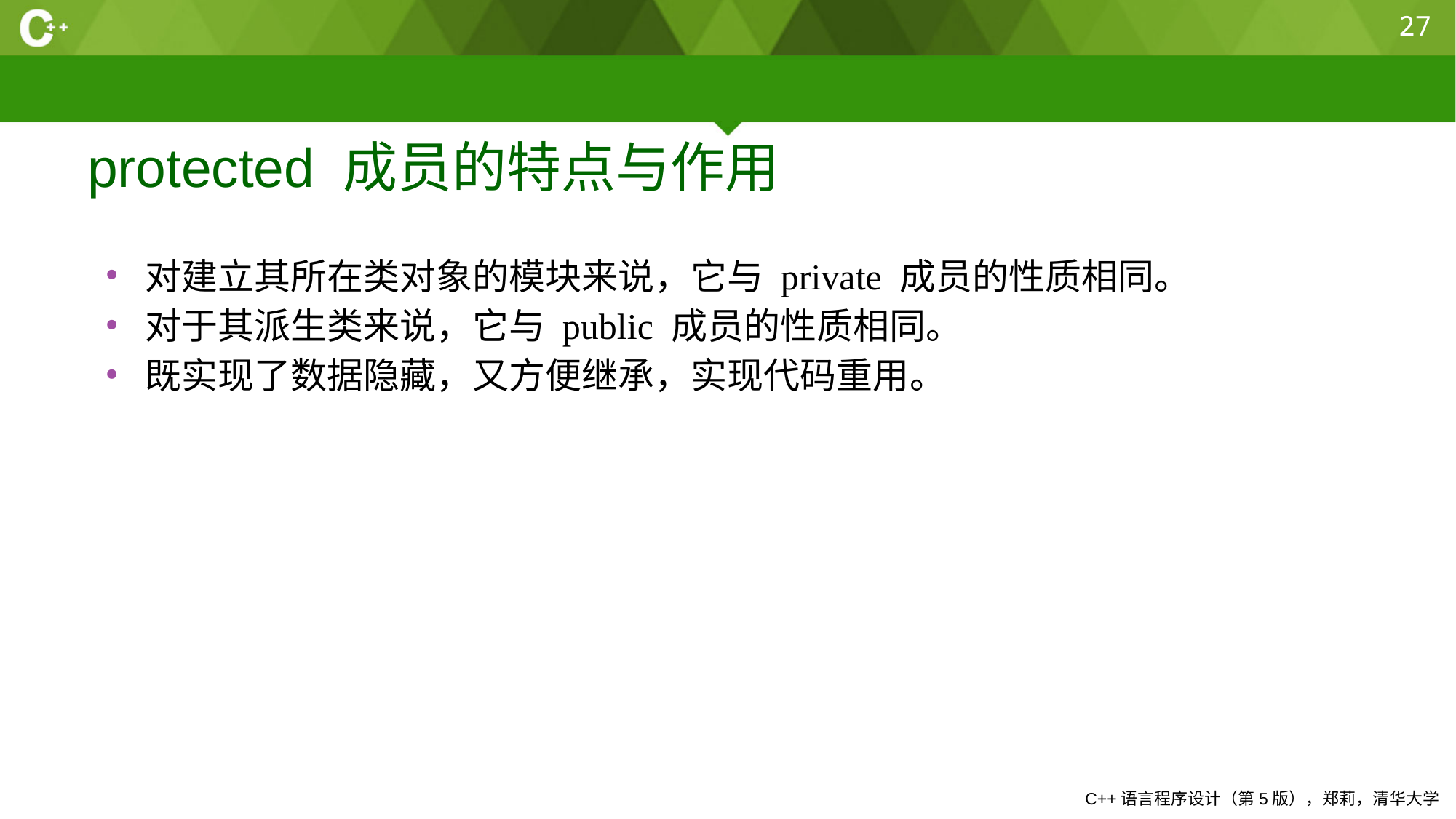

27
# protected 成员的特点与作用
对建立其所在类对象的模块来说，它与 private 成员的性质相同。
对于其派生类来说，它与 public 成员的性质相同。
既实现了数据隐藏，又方便继承，实现代码重用。